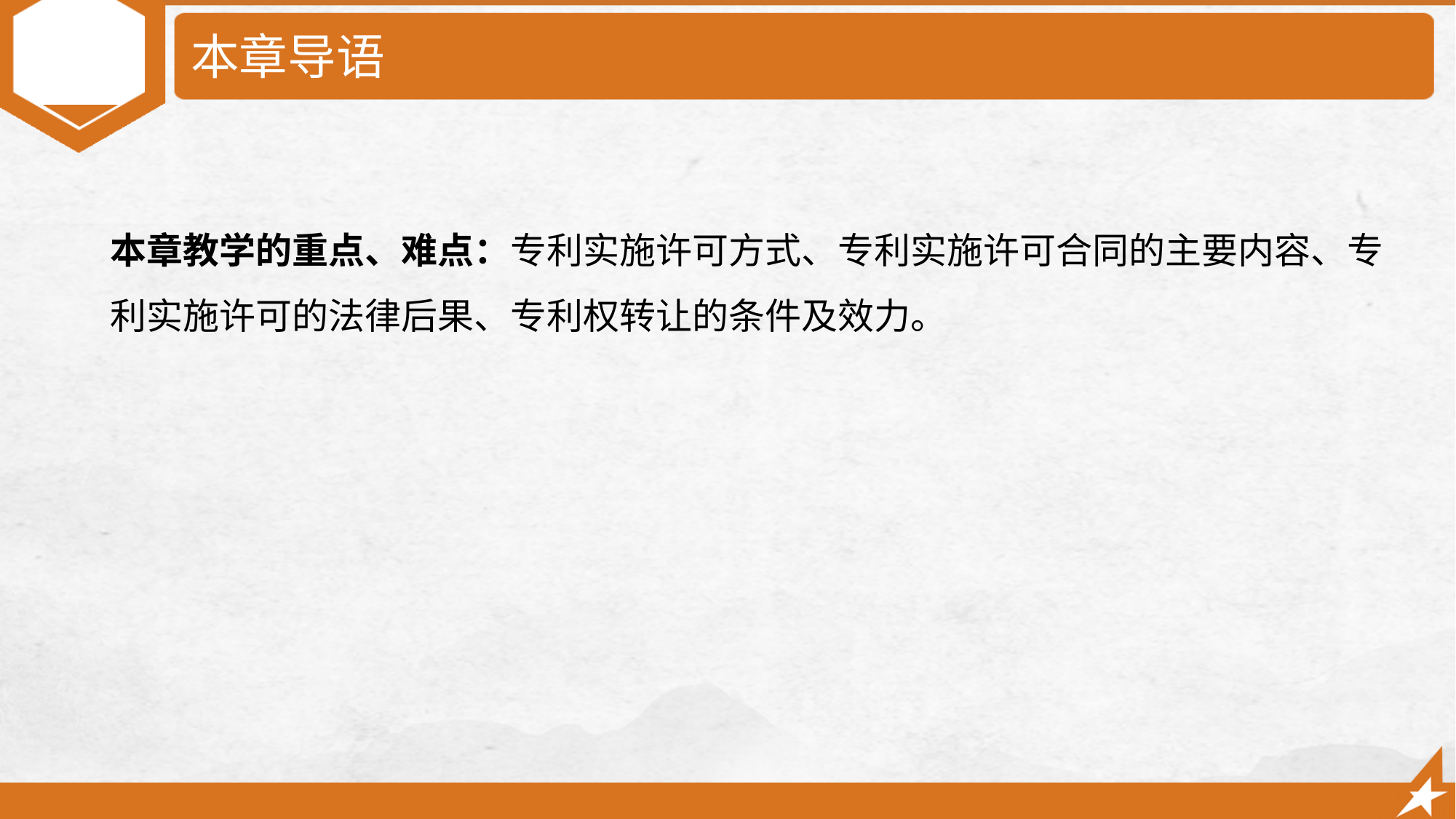

# 本章导语
本章教学的重点、难点：专利实施许可方式、专利实施许可合同的主要内容、专利实施许可的法律后果、专利权转让的条件及效力。